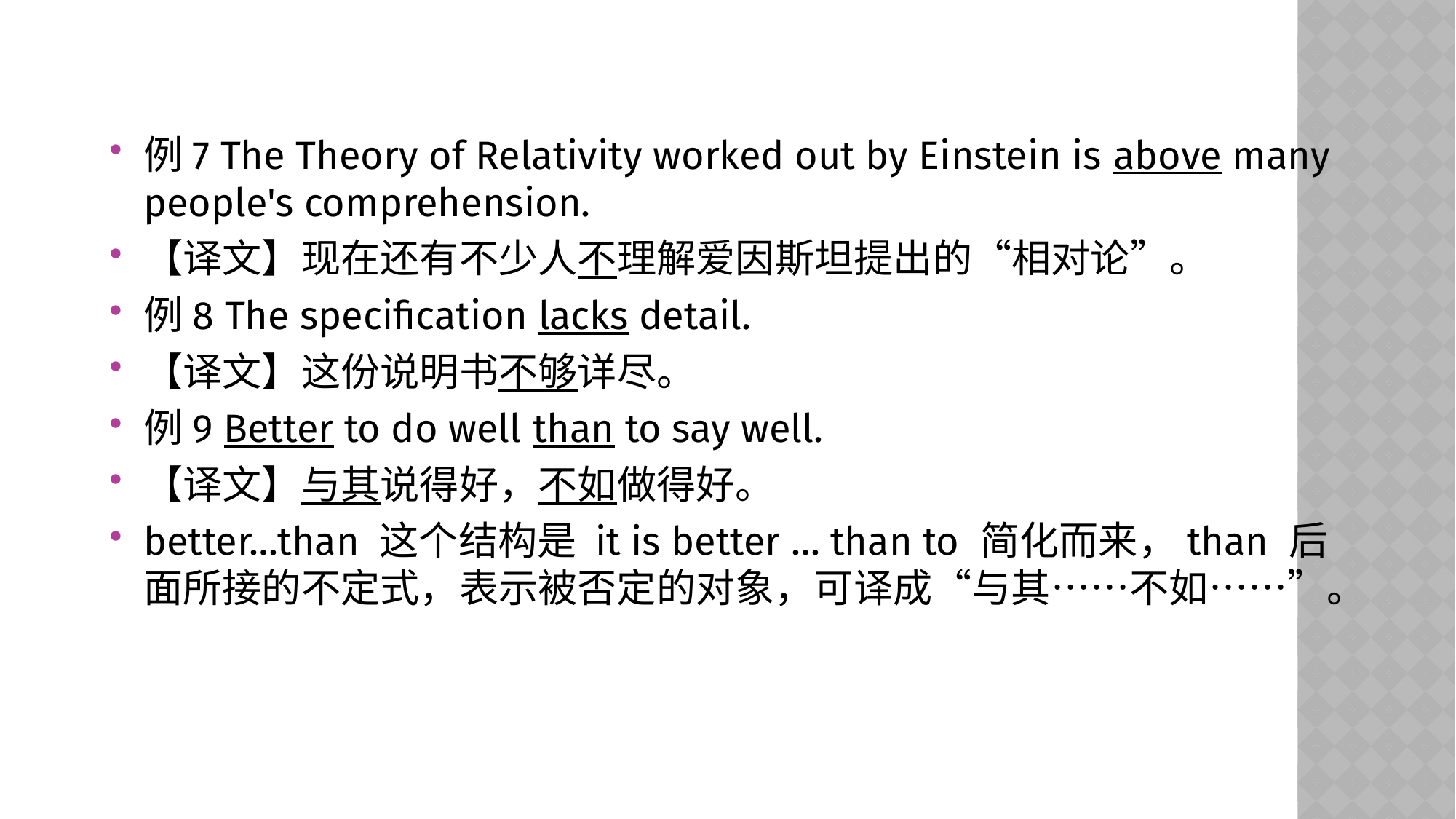

例7 The Theory of Relativity worked out by Einstein is above many people's comprehension.
【译文】现在还有不少人不理解爱因斯坦提出的“相对论”。
例8 The specification lacks detail.
【译文】这份说明书不够详尽。
例9 Better to do well than to say well.
【译文】与其说得好，不如做得好。
better…than 这个结构是 it is better … than to 简化而来，than 后面所接的不定式，表示被否定的对象，可译成“与其……不如……”。